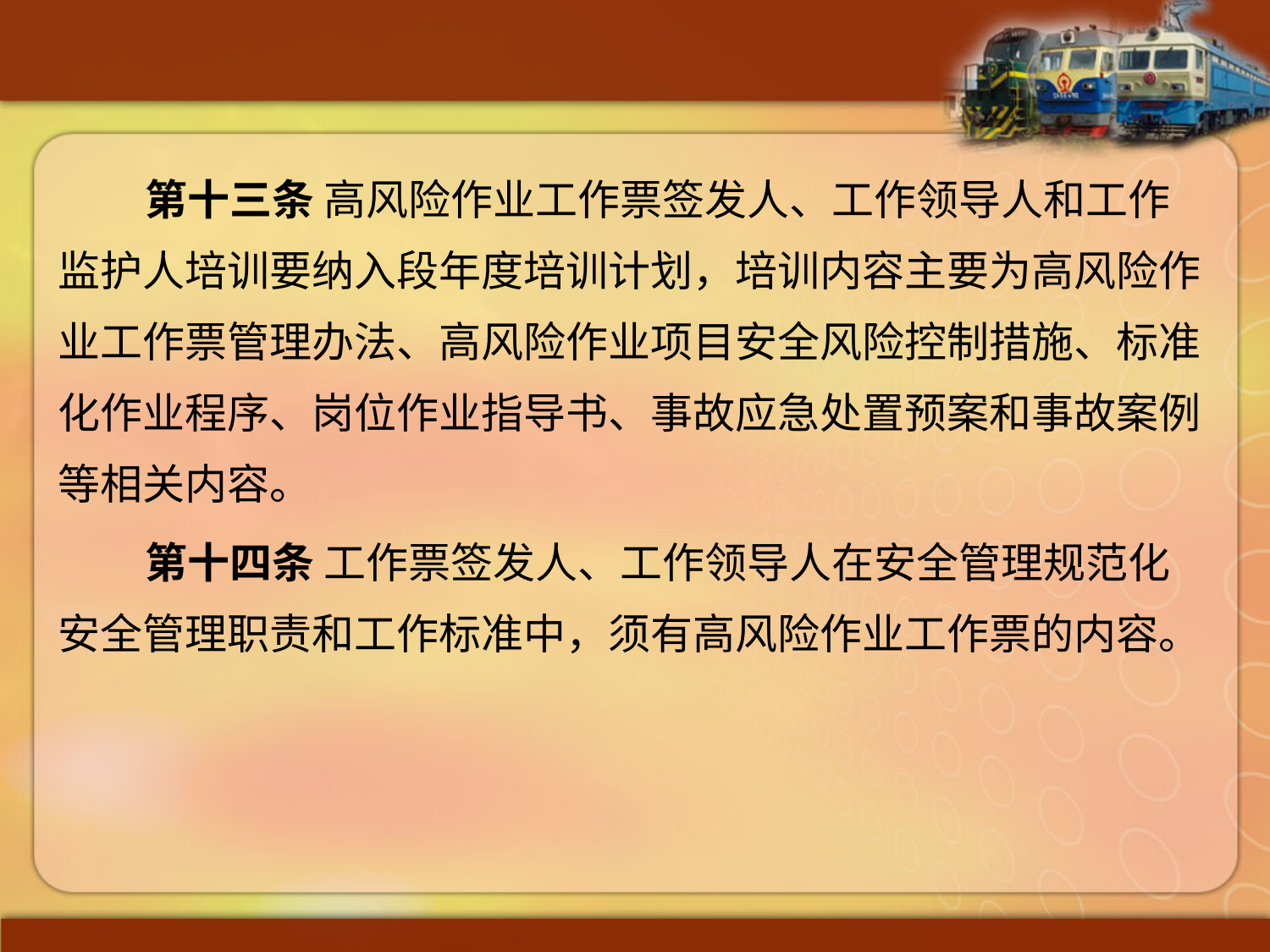

#
第十三条 高风险作业工作票签发人、工作领导人和工作监护人培训要纳入段年度培训计划，培训内容主要为高风险作业工作票管理办法、高风险作业项目安全风险控制措施、标准化作业程序、岗位作业指导书、事故应急处置预案和事故案例等相关内容。
第十四条 工作票签发人、工作领导人在安全管理规范化安全管理职责和工作标准中，须有高风险作业工作票的内容。